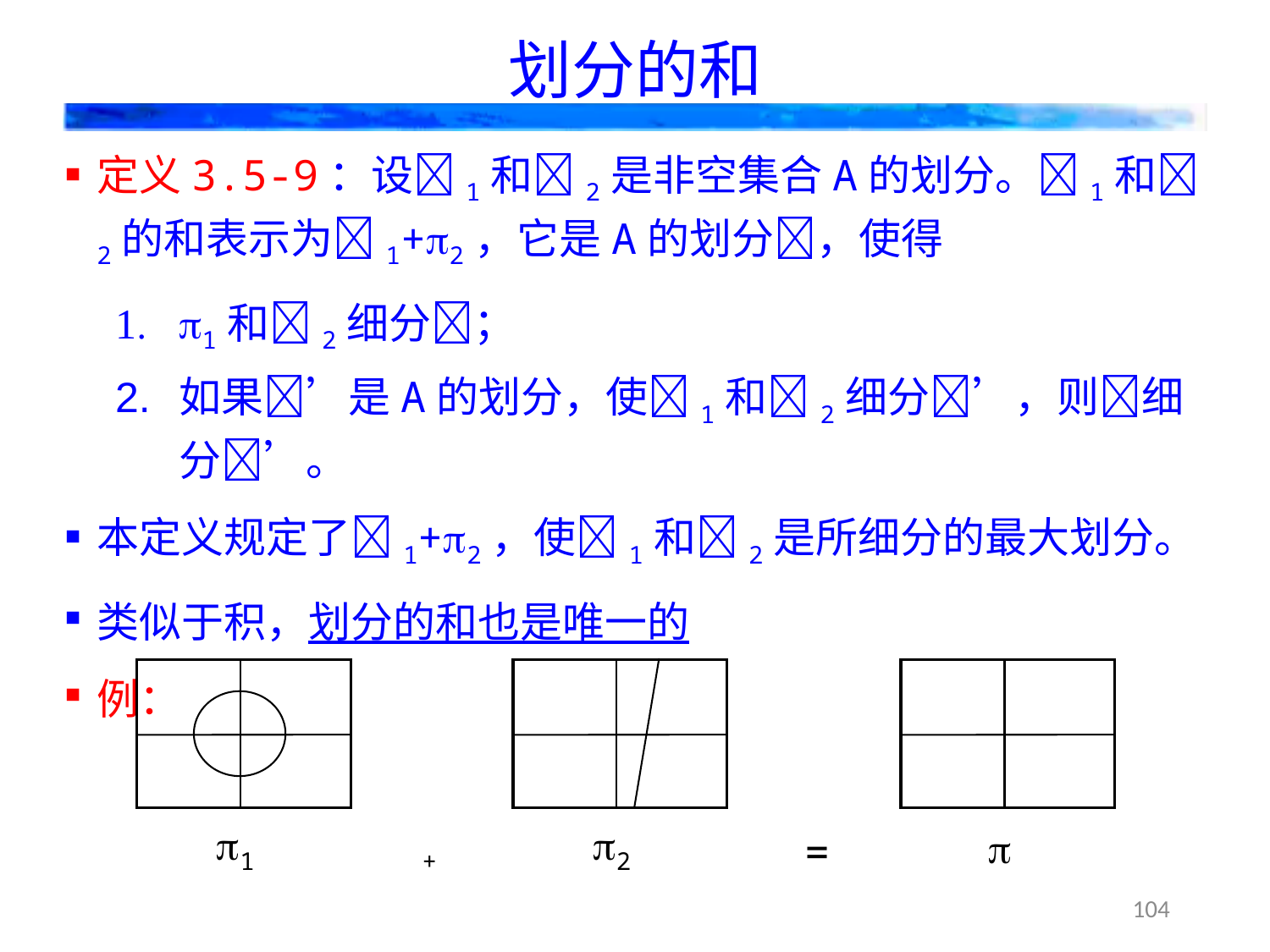

# 划分的和
定义3.5-9：设π1和π2是非空集合A的划分。π1和π2的和表示为π1+π2，它是A的划分π，使得
π1和π2细分π；
如果π’是A的划分，使π1和π2细分π’，则π细分π’。
本定义规定了π1+π2，使π1和π2是所细分的最大划分。
类似于积，划分的和也是唯一的
例：

π2

π1

π
+
=
104